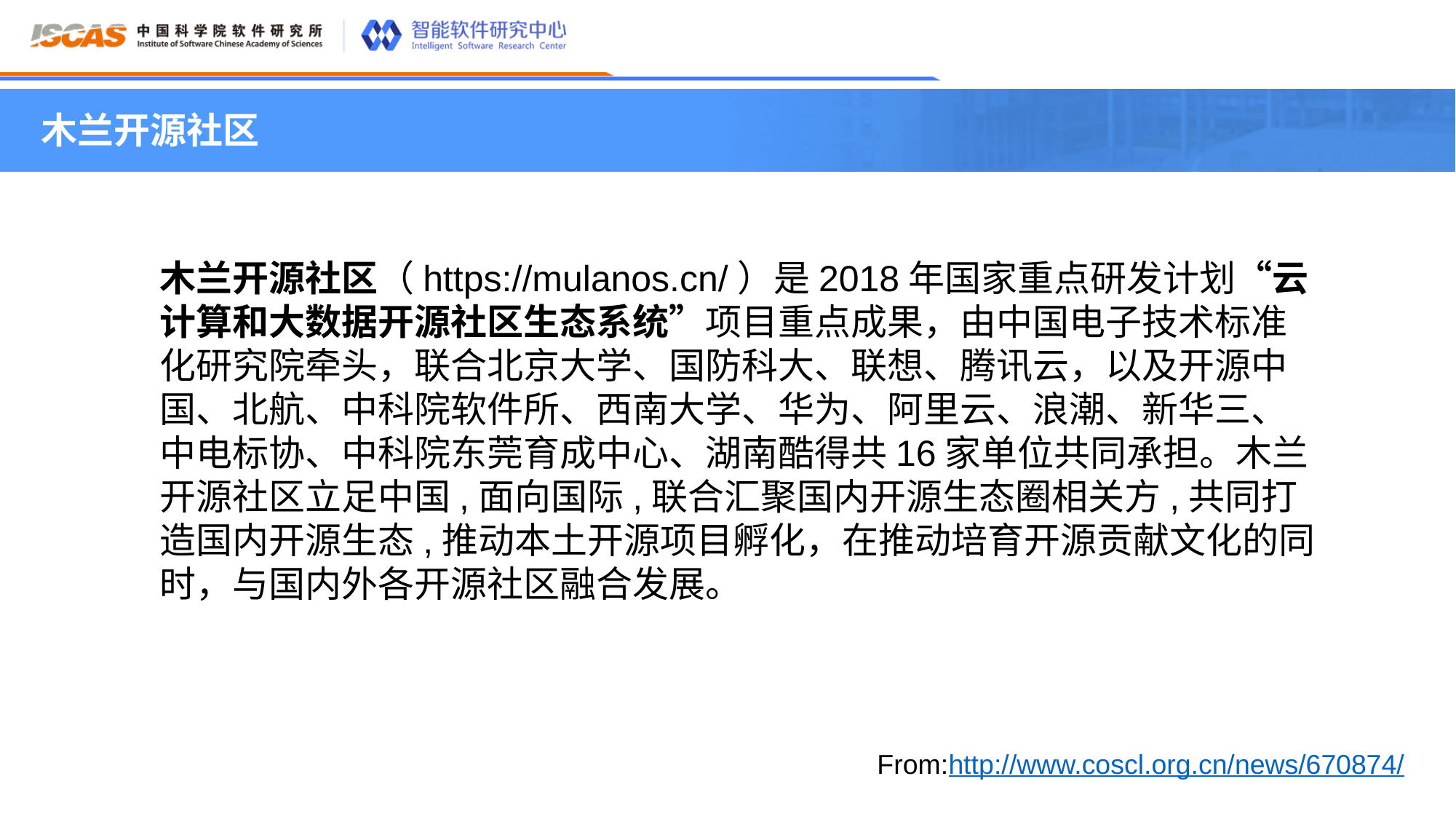

木兰开源社区
木兰开源社区（https://mulanos.cn/）是2018年国家重点研发计划“云计算和大数据开源社区生态系统”项目重点成果，由中国电子技术标准化研究院牵头，联合北京大学、国防科大、联想、腾讯云，以及开源中国、北航、中科院软件所、西南大学、华为、阿里云、浪潮、新华三、中电标协、中科院东莞育成中心、湖南酷得共16家单位共同承担。木兰开源社区立足中国,面向国际,联合汇聚国内开源生态圈相关方,共同打造国内开源生态,推动本土开源项目孵化，在推动培育开源贡献文化的同时，与国内外各开源社区融合发展。
From:http://www.coscl.org.cn/news/670874/